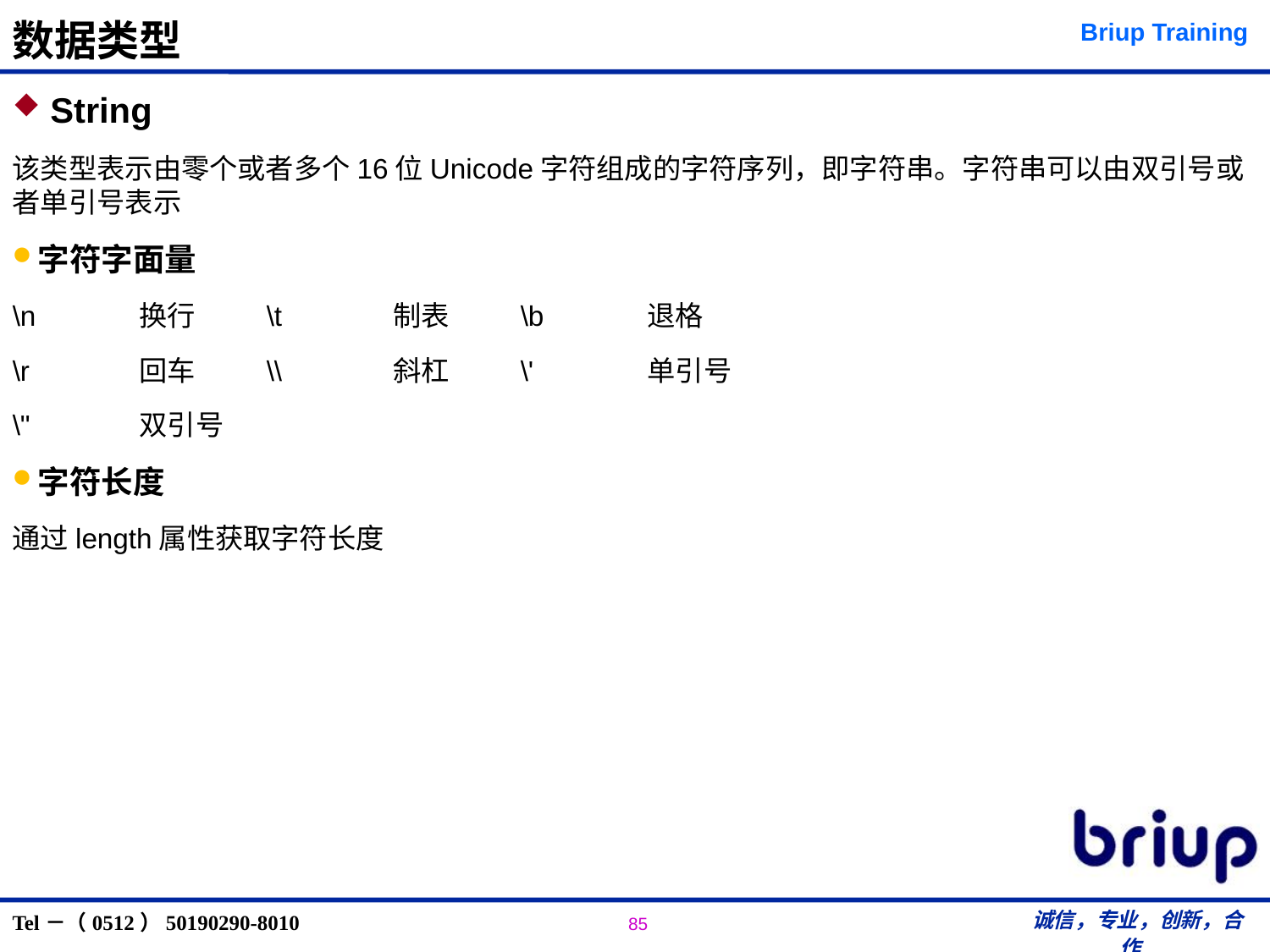

# 数据类型
 String
该类型表示由零个或者多个16位Unicode字符组成的字符序列，即字符串。字符串可以由双引号或者单引号表示
字符字面量
\n	换行      	\t	制表      	\b	退格
\r	回车      	\\	斜杠      	\'	单引号
\"	双引号
字符长度
通过length属性获取字符长度